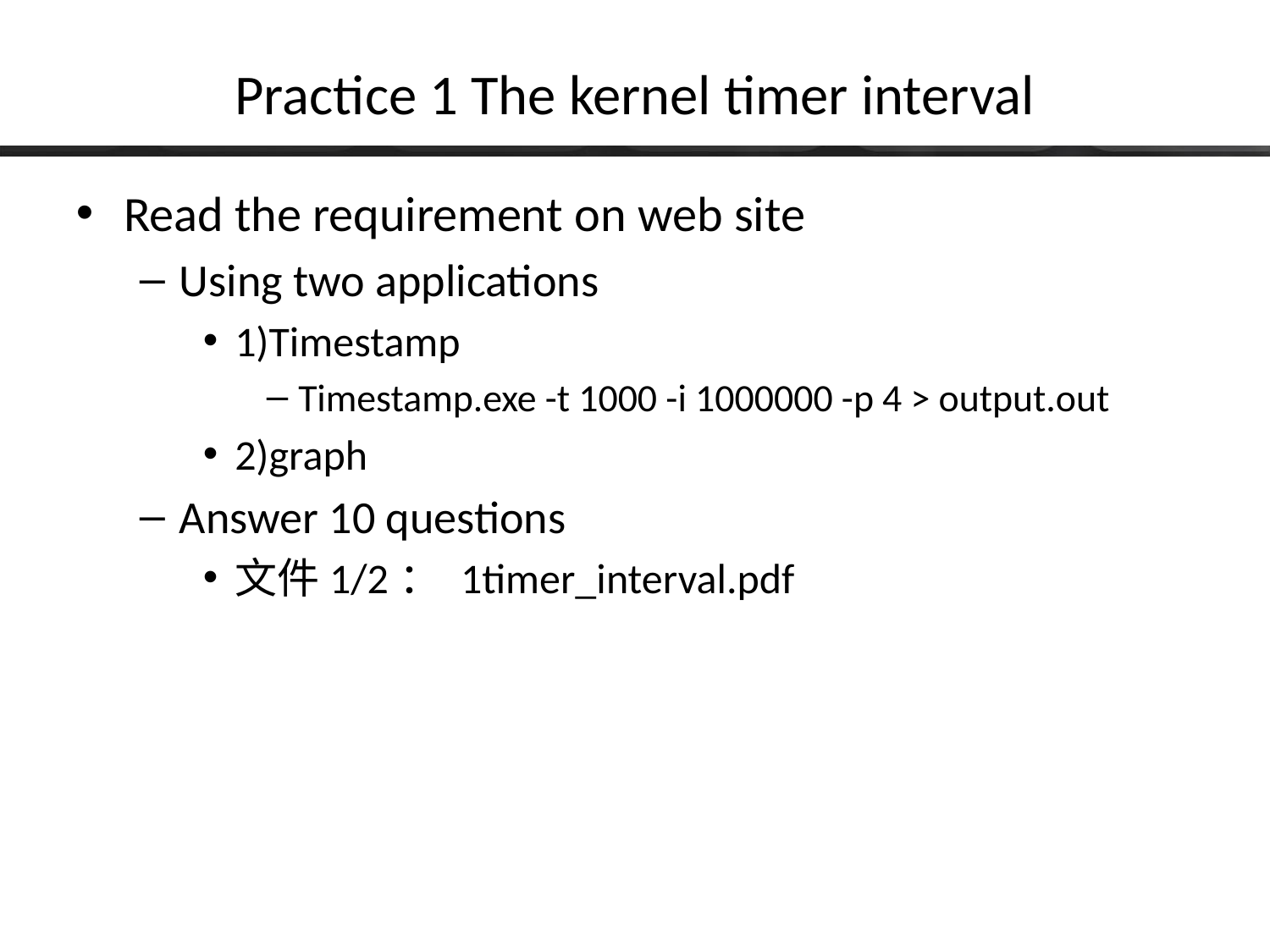

# Practice 1 The kernel timer interval
Read the requirement on web site
Using two applications
1)Timestamp
Timestamp.exe -t 1000 -i 1000000 -p 4 > output.out
2)graph
Answer 10 questions
文件1/2： 1timer_interval.pdf